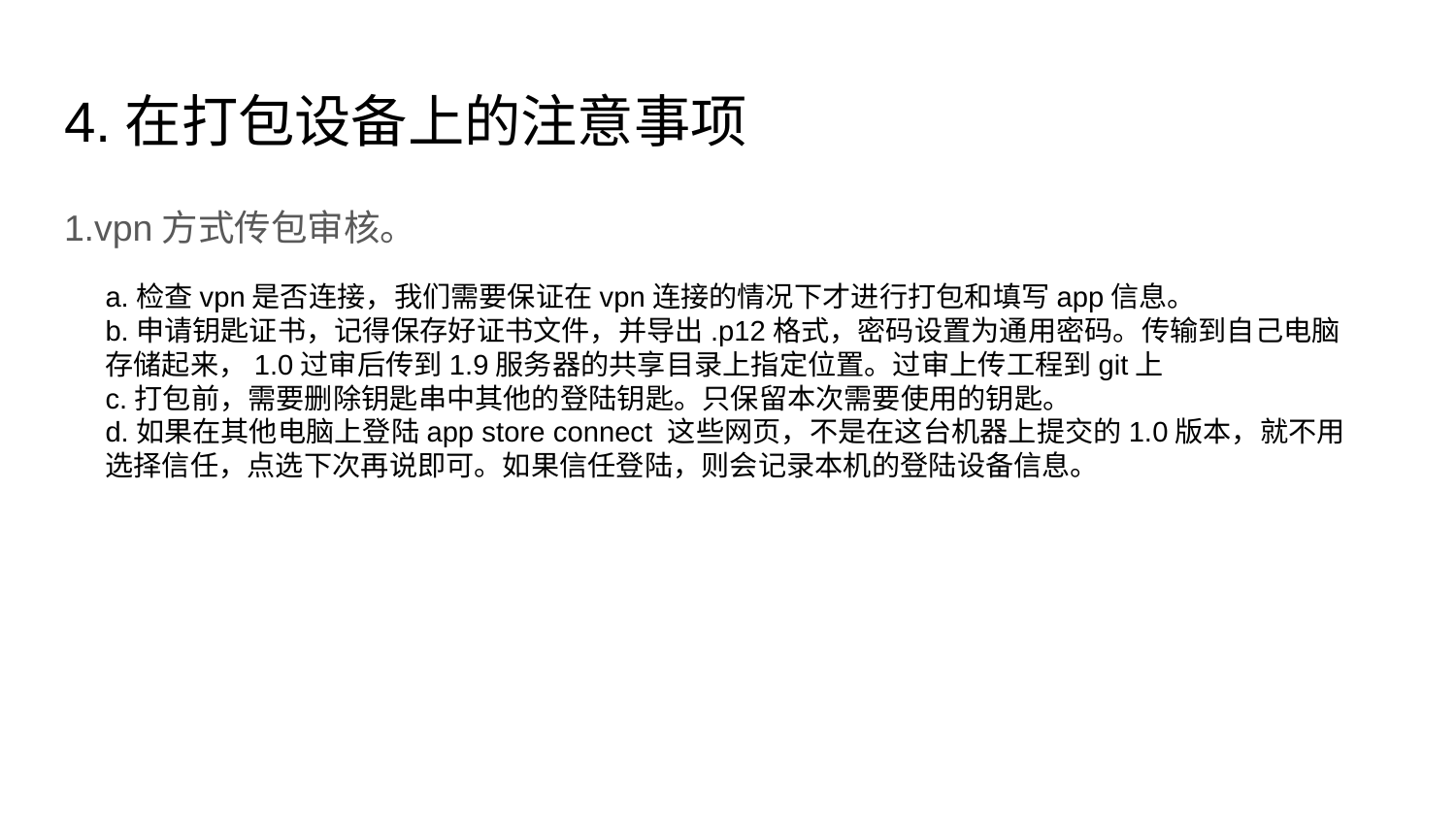

# 4.在打包设备上的注意事项
1.vpn方式传包审核。

a.检查vpn是否连接，我们需要保证在vpn连接的情况下才进行打包和填写app信息。
b.申请钥匙证书，记得保存好证书文件，并导出.p12格式，密码设置为通用密码。传输到自己电脑存储起来，1.0过审后传到1.9服务器的共享目录上指定位置。过审上传工程到git上
c.打包前，需要删除钥匙串中其他的登陆钥匙。只保留本次需要使用的钥匙。
d.如果在其他电脑上登陆app store connect 这些网页，不是在这台机器上提交的1.0版本，就不用选择信任，点选下次再说即可。如果信任登陆，则会记录本机的登陆设备信息。